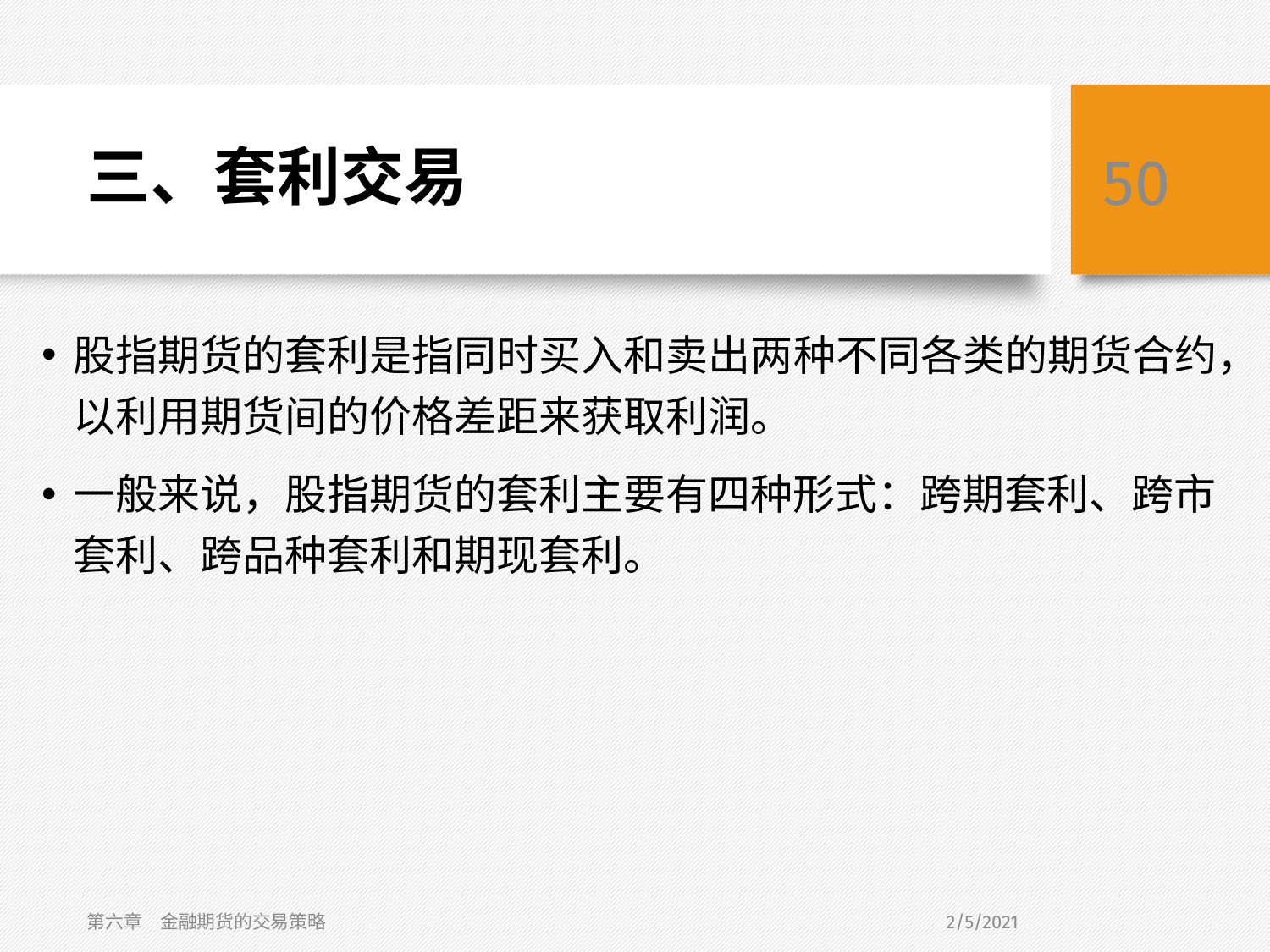

# 三、套利交易
50
股指期货的套利是指同时买入和卖出两种不同各类的期货合约，以利用期货间的价格差距来获取利润。
一般来说，股指期货的套利主要有四种形式：跨期套利、跨市套利、跨品种套利和期现套利。

2/5/2021
第六章　金融期货的交易策略